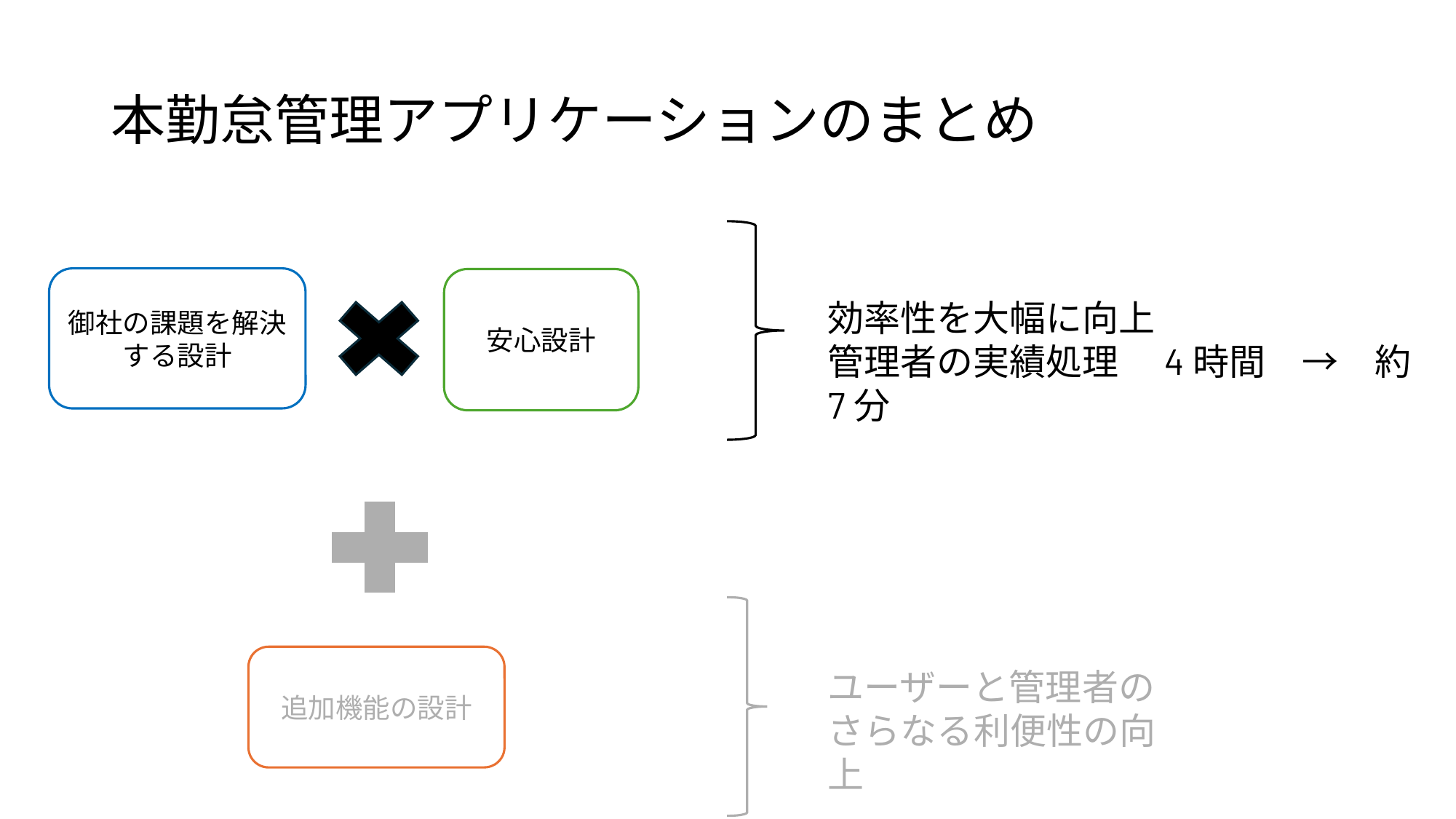

# 本勤怠管理アプリケーションのまとめ

御社の課題を解決する設計
安心設計

効率性を大幅に向上
管理者の実績処理　4時間​　→　約7分

追加機能の設計
ユーザーと管理者の
さらなる利便性の向上​​
​​